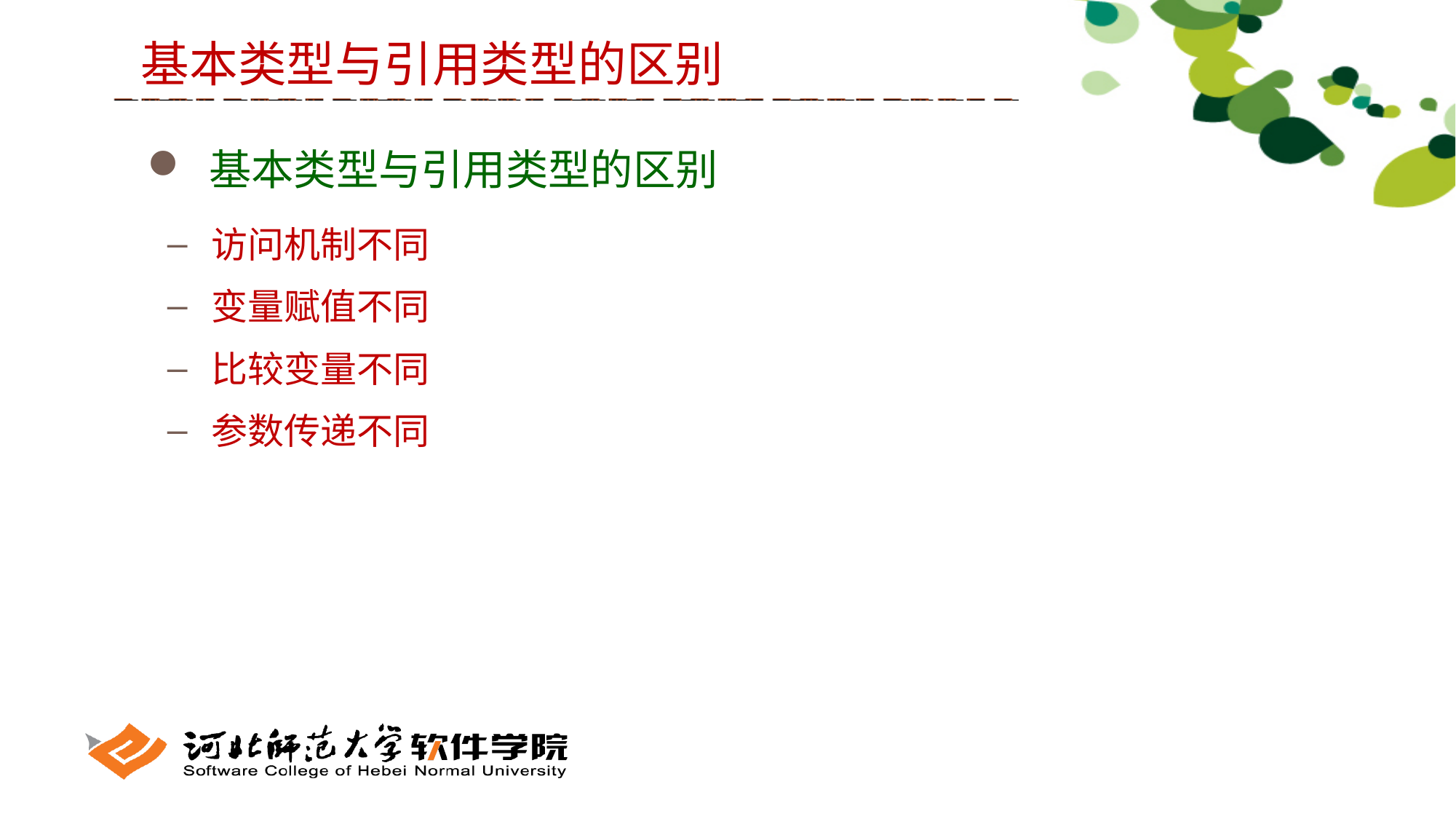

基本类型与引用类型的区别

 基本类型与引用类型的区别
 访问机制不同
 变量赋值不同
 比较变量不同
 参数传递不同